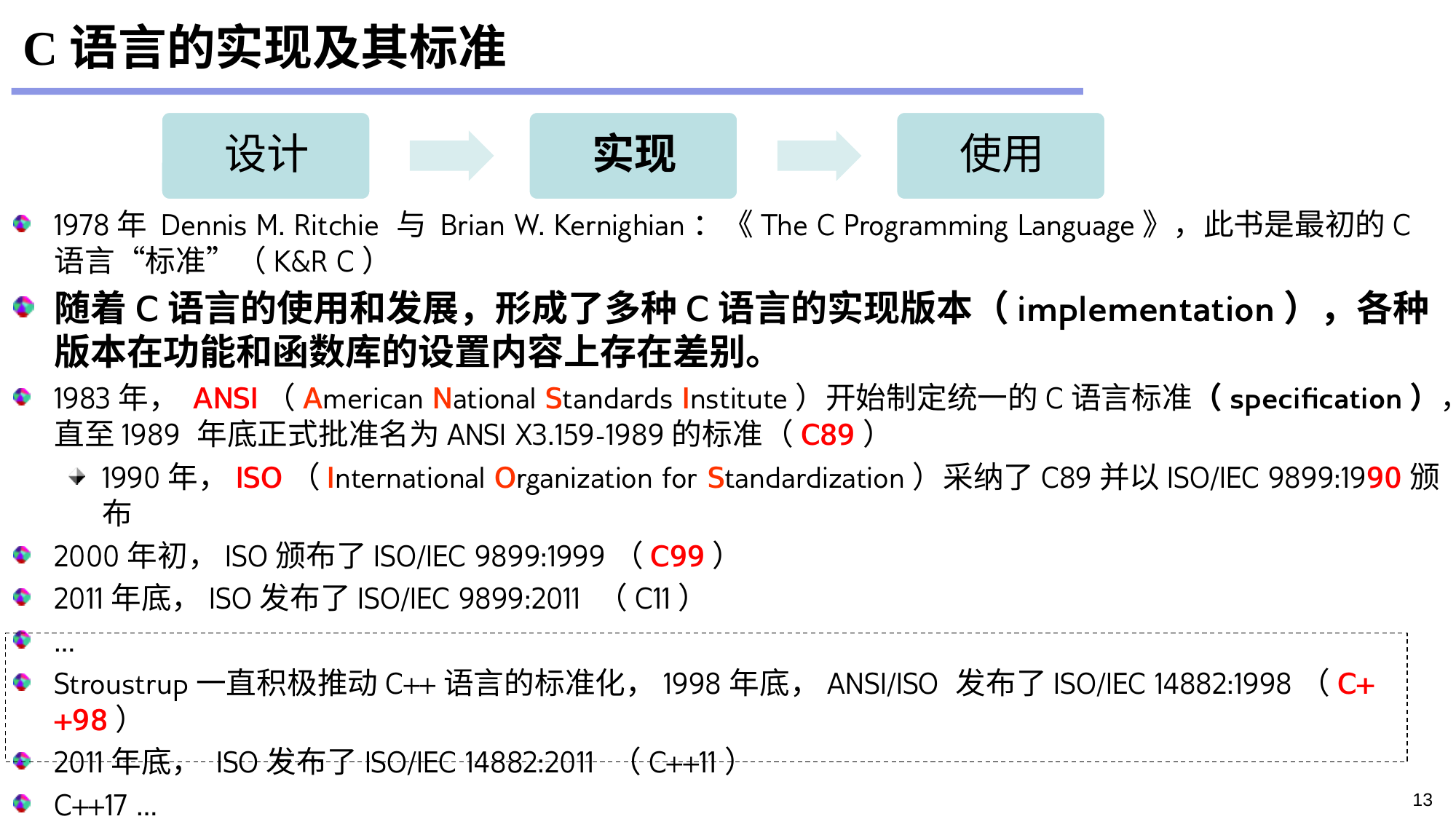

# C语言的实现及其标准
设计

实现

使用

1978年 Dennis M. Ritchie 与 Brian W. Kernighian：《The C Programming Language》，此书是最初的C语言“标准”（K&R C）
随着C语言的使用和发展，形成了多种C语言的实现版本（implementation），各种版本在功能和函数库的设置内容上存在差别。
1983年， ANSI（American National Standards Institute）开始制定统一的C语言标准（specification），直至1989 年底正式批准名为ANSI X3.159-1989的标准（C89）
1990年，ISO（International Organization for Standardization）采纳了C89并以ISO/IEC 9899:1990颁布
2000年初，ISO颁布了ISO/IEC 9899:1999（C99）
2011年底，ISO发布了ISO/IEC 9899:2011 （C11）
…
Stroustrup一直积极推动C++语言的标准化，1998年底，ANSI/ISO 发布了ISO/IEC 14882:1998（C++98）
2011年底， ISO发布了ISO/IEC 14882:2011 （C++11）
C++17 …
Visual Studio（美国微软公司基于Windows及其相应的硬件平台实现的系列支撑软件）

13